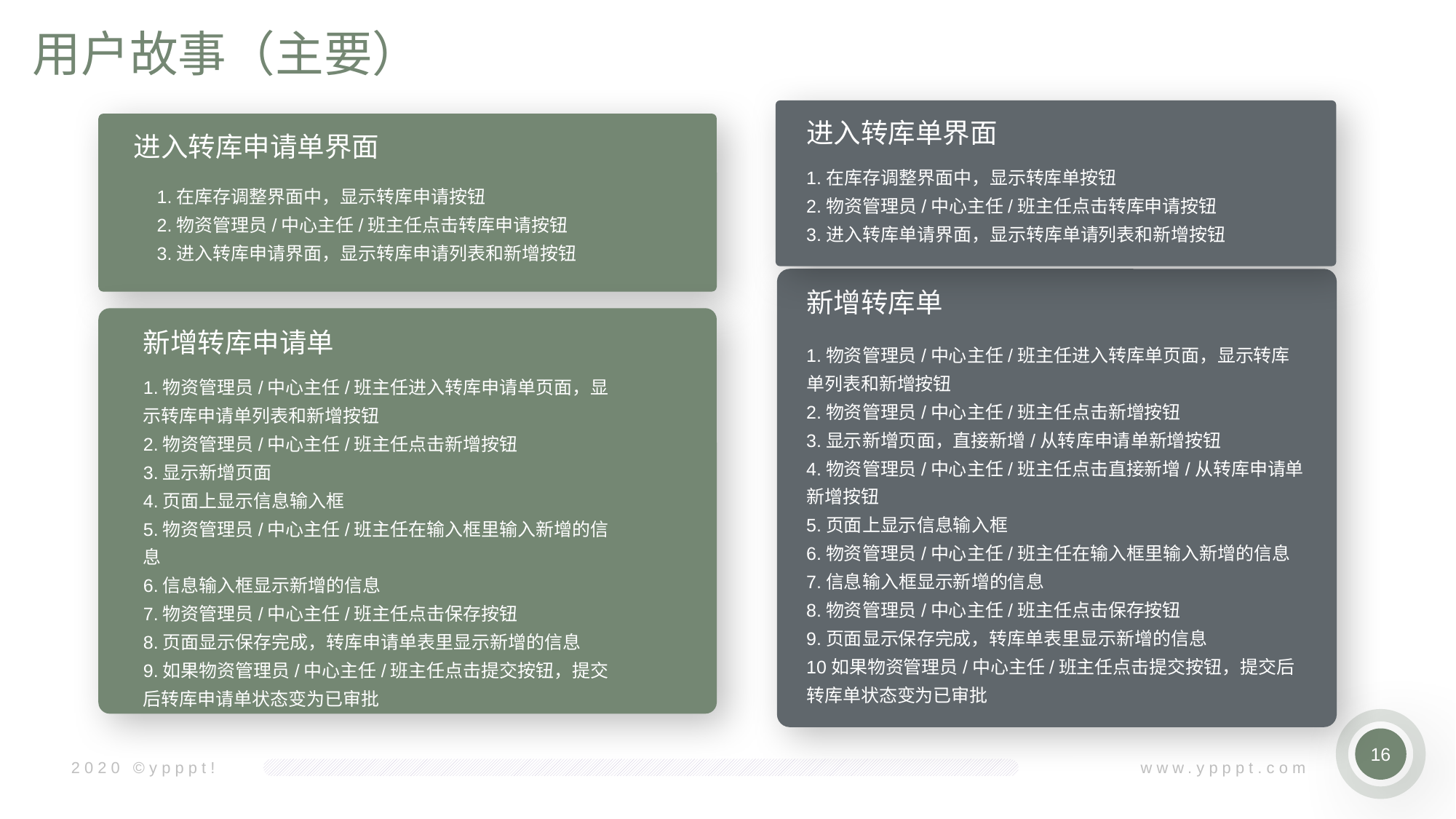

用户故事（主要）

进入转库单界面

进入转库申请单界面
1.在库存调整界面中，显示转库单按钮
2.物资管理员/中心主任/班主任点击转库申请按钮
3.进入转库单请界面，显示转库单请列表和新增按钮
1.在库存调整界面中，显示转库申请按钮
2.物资管理员/中心主任/班主任点击转库申请按钮
3.进入转库申请界面，显示转库申请列表和新增按钮

新增转库单

新增转库申请单
1.物资管理员/中心主任/班主任进入转库单页面，显示转库单列表和新增按钮
2.物资管理员/中心主任/班主任点击新增按钮
3.显示新增页面，直接新增/从转库申请单新增按钮
4.物资管理员/中心主任/班主任点击直接新增/从转库申请单新增按钮
5.页面上显示信息输入框
6.物资管理员/中心主任/班主任在输入框里输入新增的信息
7.信息输入框显示新增的信息
8.物资管理员/中心主任/班主任点击保存按钮
9.页面显示保存完成，转库单表里显示新增的信息
10如果物资管理员/中心主任/班主任点击提交按钮，提交后转库单状态变为已审批
1.物资管理员/中心主任/班主任进入转库申请单页面，显示转库申请单列表和新增按钮
2.物资管理员/中心主任/班主任点击新增按钮
3.显示新增页面
4.页面上显示信息输入框
5.物资管理员/中心主任/班主任在输入框里输入新增的信息
6.信息输入框显示新增的信息
7.物资管理员/中心主任/班主任点击保存按钮
8.页面显示保存完成，转库申请单表里显示新增的信息
9.如果物资管理员/中心主任/班主任点击提交按钮，提交后转库申请单状态变为已审批

16
2020 ©ypppt!
www.ypppt.com